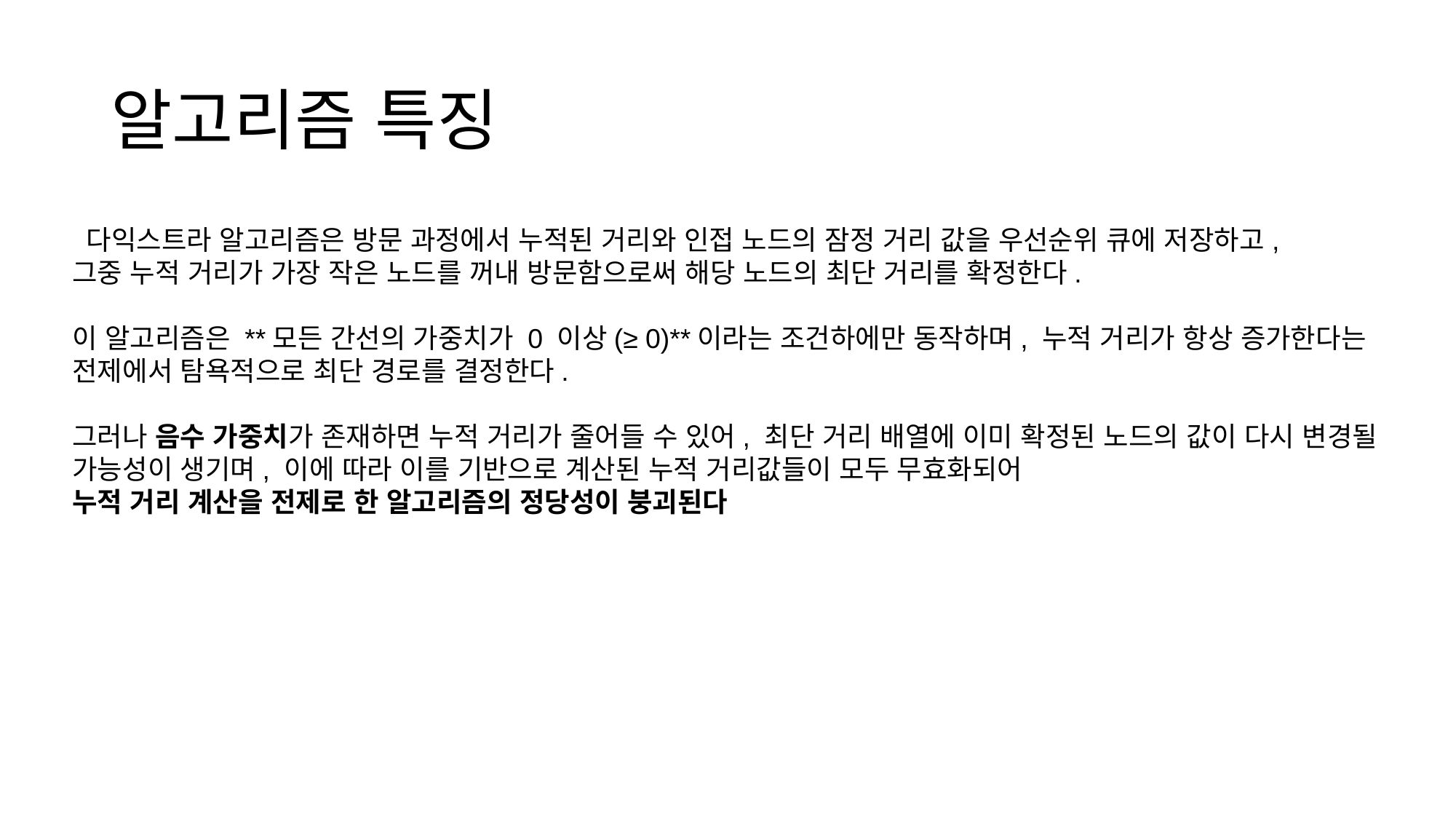

# 알고리즘 특징
 다익스트라 알고리즘은 방문 과정에서 누적된 거리와 인접 노드의 잠정 거리 값을 우선순위 큐에 저장하고,
그중 누적 거리가 가장 작은 노드를 꺼내 방문함으로써 해당 노드의 최단 거리를 확정한다.

이 알고리즘은 **모든 간선의 가중치가 0 이상(≥ 0)**이라는 조건하에만 동작하며, 누적 거리가 항상 증가한다는 전제에서 탐욕적으로 최단 경로를 결정한다.

그러나 음수 가중치가 존재하면 누적 거리가 줄어들 수 있어, 최단 거리 배열에 이미 확정된 노드의 값이 다시 변경될 가능성이 생기며, 이에 따라 이를 기반으로 계산된 누적 거리값들이 모두 무효화되어
누적 거리 계산을 전제로 한 알고리즘의 정당성이 붕괴된다